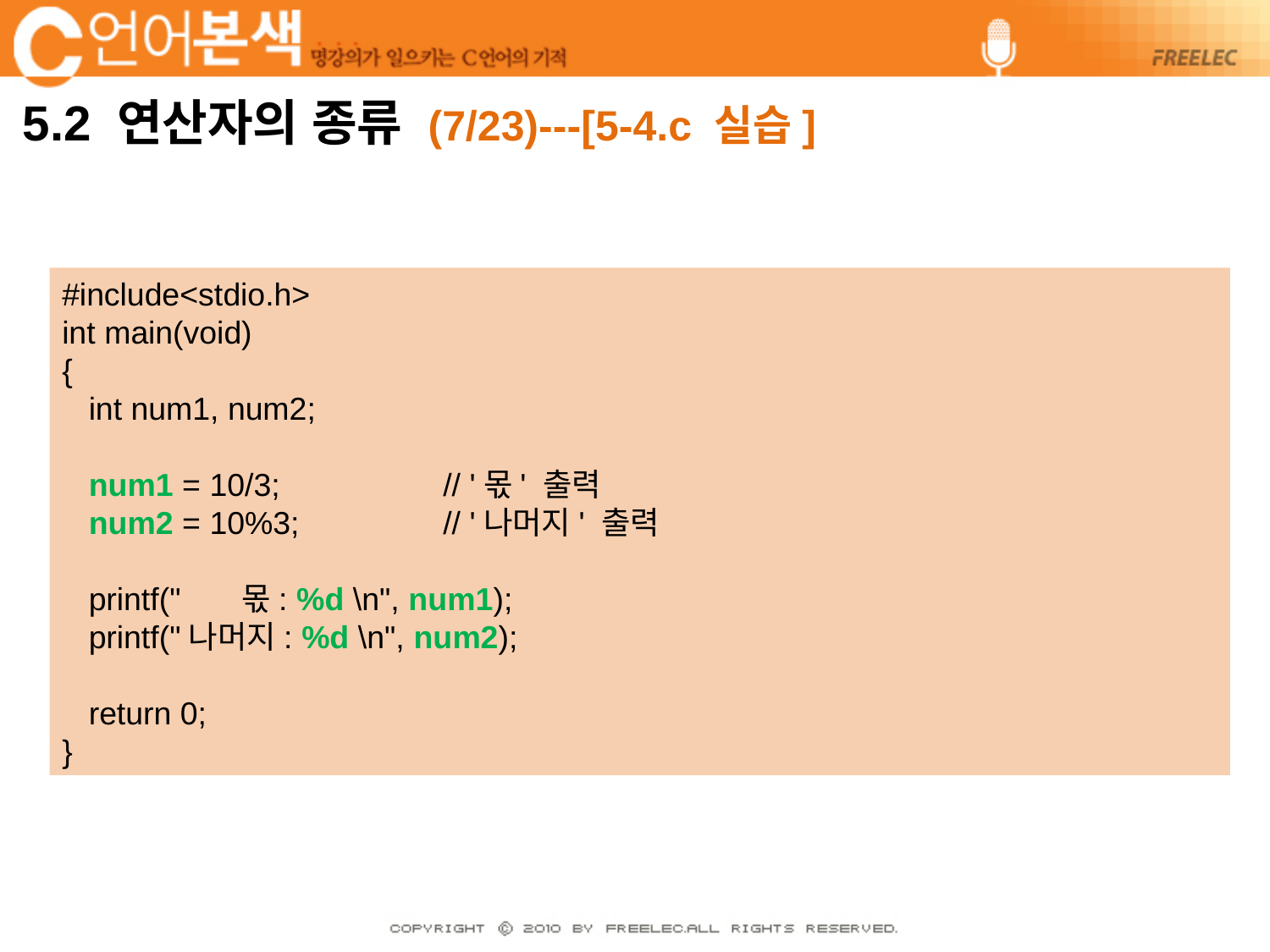

# 5.2 연산자의 종류 (7/23)---[5-4.c 실습]
#include<stdio.h>
int main(void)
{
   int num1, num2;

   num1 = 10/3;		// '몫' 출력
   num2 = 10%3;		// '나머지' 출력

   printf("      몫: %d \n", num1);
   printf("나머지: %d \n", num2);

   return 0;
}